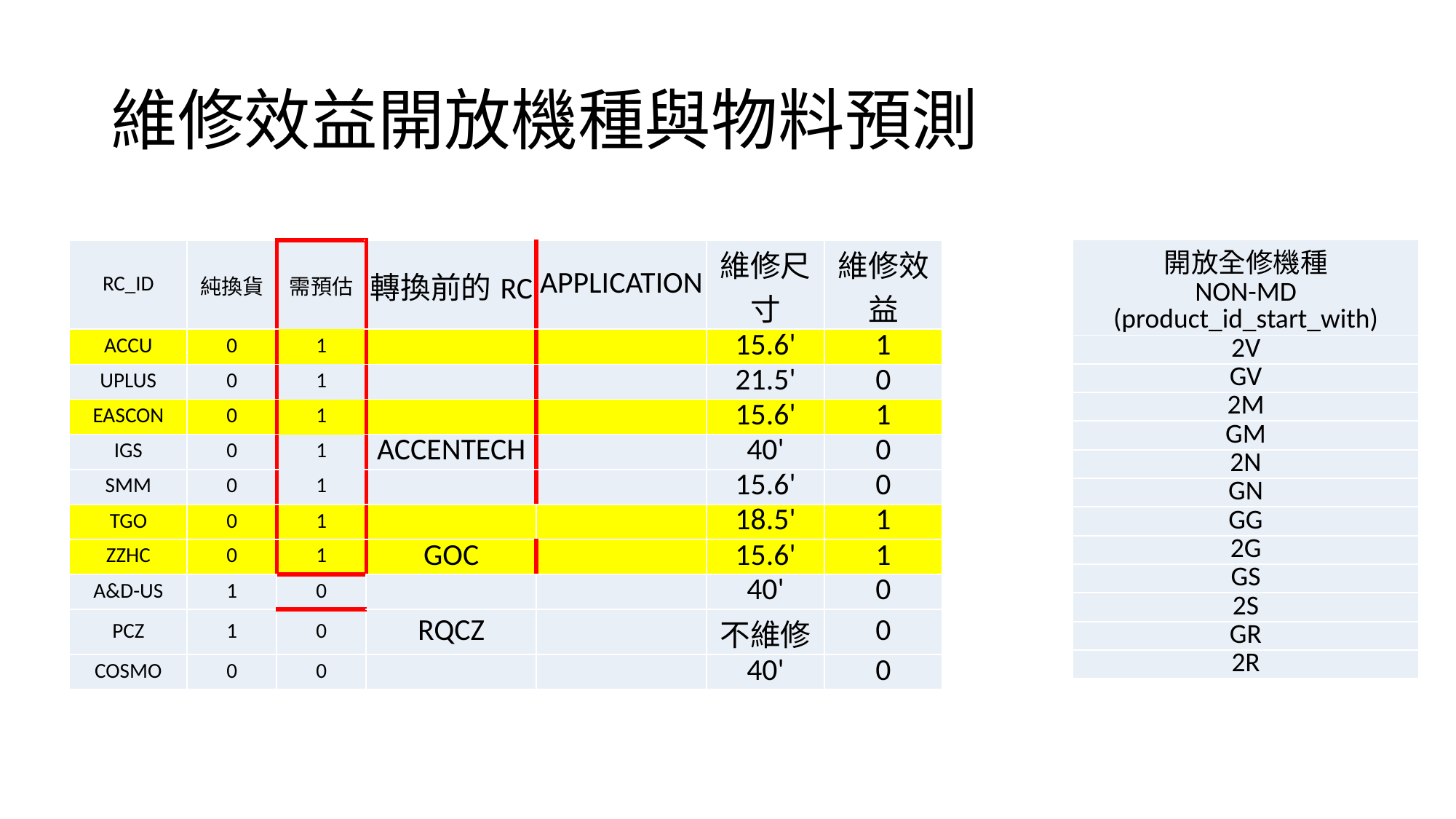

# 維修效益開放機種與物料預測
| 開放全修機種 NON-MD (product\_id\_start\_with) |
| --- |
| 2V |
| GV |
| 2M |
| GM |
| 2N |
| GN |
| GG |
| 2G |
| GS |
| 2S |
| GR |
| 2R |
| RC\_ID | 純換貨 | 需預估 | 轉換前的RC | APPLICATION | 維修尺寸 | 維修效益 |
| --- | --- | --- | --- | --- | --- | --- |
| ACCU | 0 | 1 |  |  | 15.6' | 1 |
| UPLUS | 0 | 1 |  |  | 21.5' | 0 |
| EASCON | 0 | 1 |  |  | 15.6' | 1 |
| IGS | 0 | 1 | ACCENTECH |  | 40' | 0 |
| SMM | 0 | 1 |  |  | 15.6' | 0 |
| TGO | 0 | 1 |  |  | 18.5' | 1 |
| ZZHC | 0 | 1 | GOC |  | 15.6' | 1 |
| A&D-US | 1 | 0 |  |  | 40' | 0 |
| PCZ | 1 | 0 | RQCZ |  | 不維修 | 0 |
| COSMO | 0 | 0 |  |  | 40' | 0 |